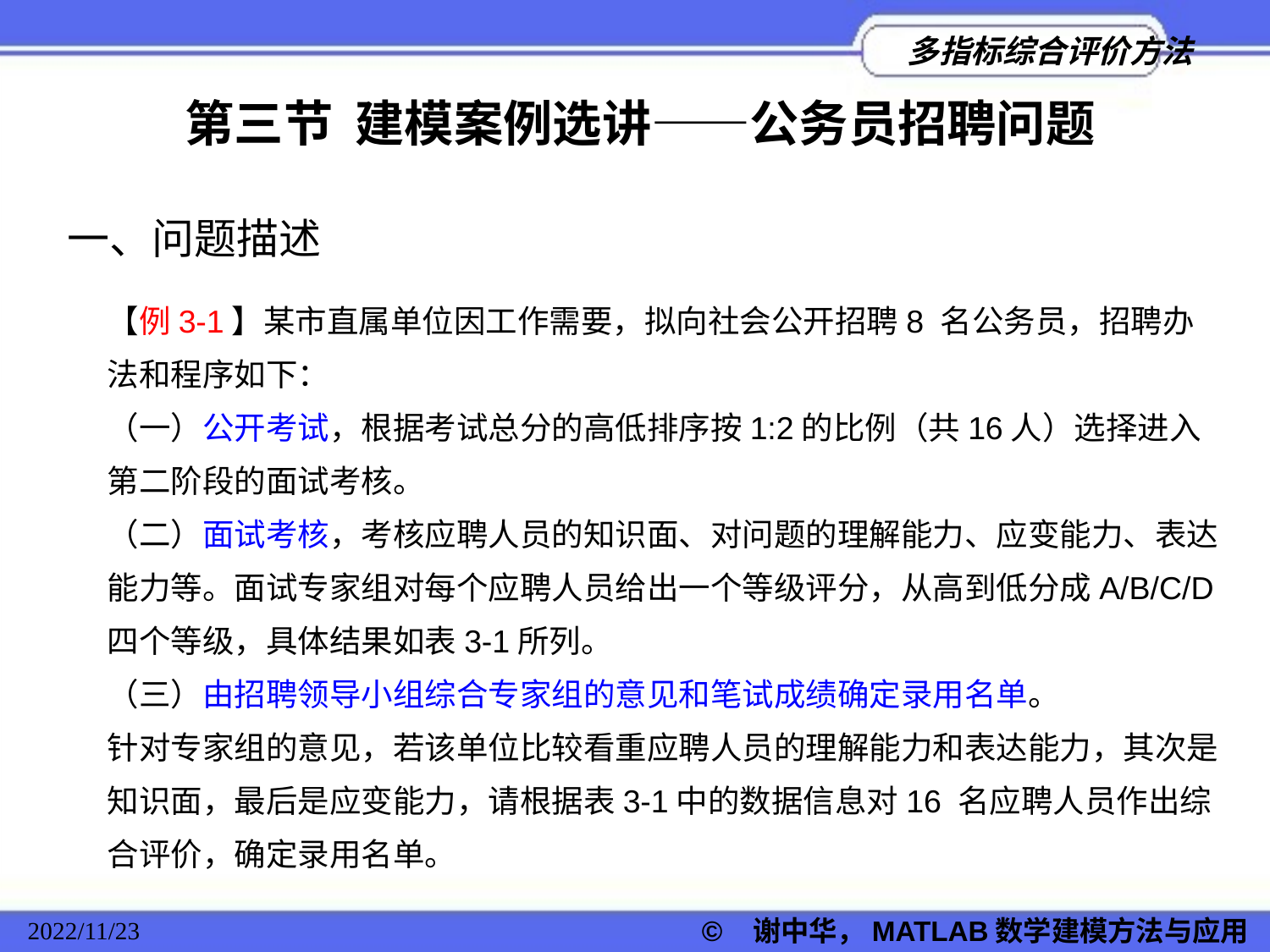

第三节  建模案例选讲——公务员招聘问题
一、问题描述
【例3-1】某市直属单位因工作需要，拟向社会公开招聘8 名公务员，招聘办法和程序如下：
（一）公开考试，根据考试总分的高低排序按1:2的比例（共16人）选择进入第二阶段的面试考核。
（二）面试考核，考核应聘人员的知识面、对问题的理解能力、应变能力、表达能力等。面试专家组对每个应聘人员给出一个等级评分，从高到低分成A/B/C/D四个等级，具体结果如表3-1所列。
（三）由招聘领导小组综合专家组的意见和笔试成绩确定录用名单。
针对专家组的意见，若该单位比较看重应聘人员的理解能力和表达能力，其次是知识面，最后是应变能力，请根据表3-1中的数据信息对16 名应聘人员作出综合评价，确定录用名单。
2022/11/23
©   谢中华，MATLAB数学建模方法与应用